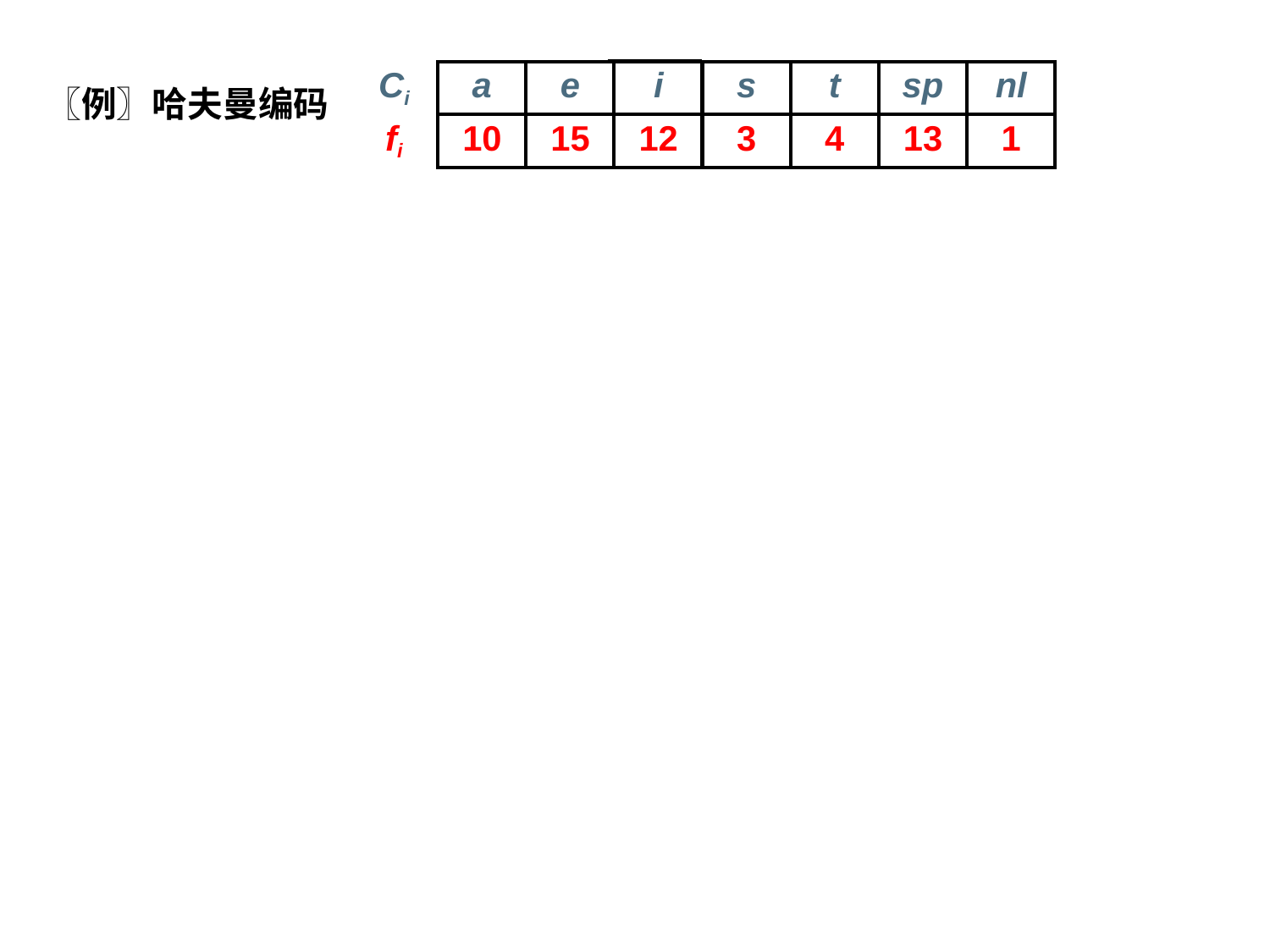

| Ci | a | e | i | s | t | sp | nl |
| --- | --- | --- | --- | --- | --- | --- | --- |
| fi | 10 | 15 | 12 | 3 | 4 | 13 | 1 |
# 〖例〗哈夫曼编码